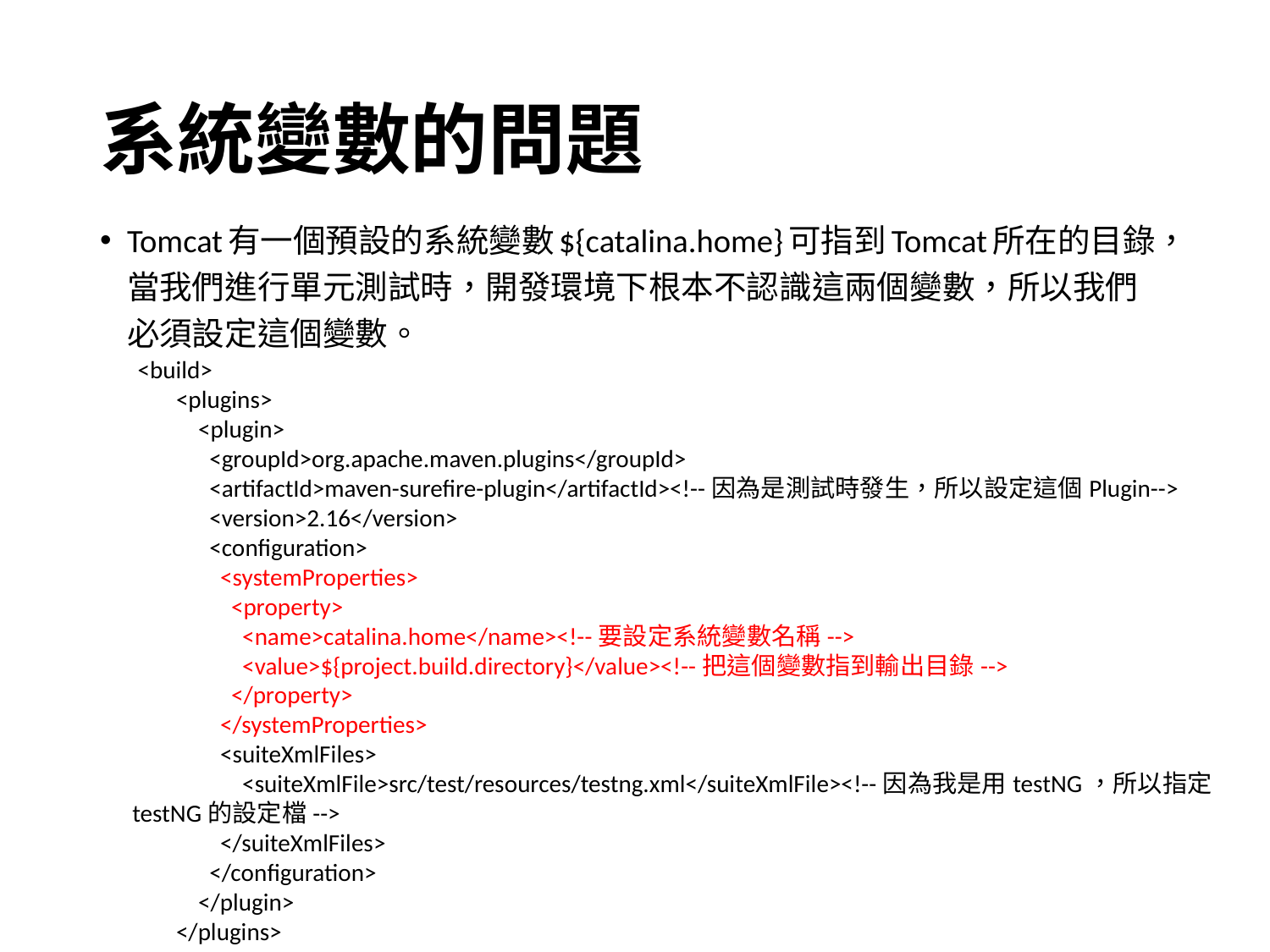

# 系統變數的問題
Tomcat有一個預設的系統變數${catalina.home}可指到Tomcat所在的目錄，當我們進行單元測試時，開發環境下根本不認識這兩個變數，所以我們必須設定這個變數。

 <build>
        <plugins>
            <plugin>
              <groupId>org.apache.maven.plugins</groupId>
              <artifactId>maven-surefire-plugin</artifactId><!--因為是測試時發生，所以設定這個Plugin-->
              <version>2.16</version>
              <configuration>
                <systemProperties>
                  <property>
                    <name>catalina.home</name><!--要設定系統變數名稱-->
                    <value>${project.build.directory}</value><!--把這個變數指到輸出目錄-->
                  </property>
                </systemProperties>
                <suiteXmlFiles>
                    <suiteXmlFile>src/test/resources/testng.xml</suiteXmlFile><!--因為我是用testNG，所以指定testNG的設定檔-->
                </suiteXmlFiles>
              </configuration>
            </plugin>
        </plugins>
    </build>